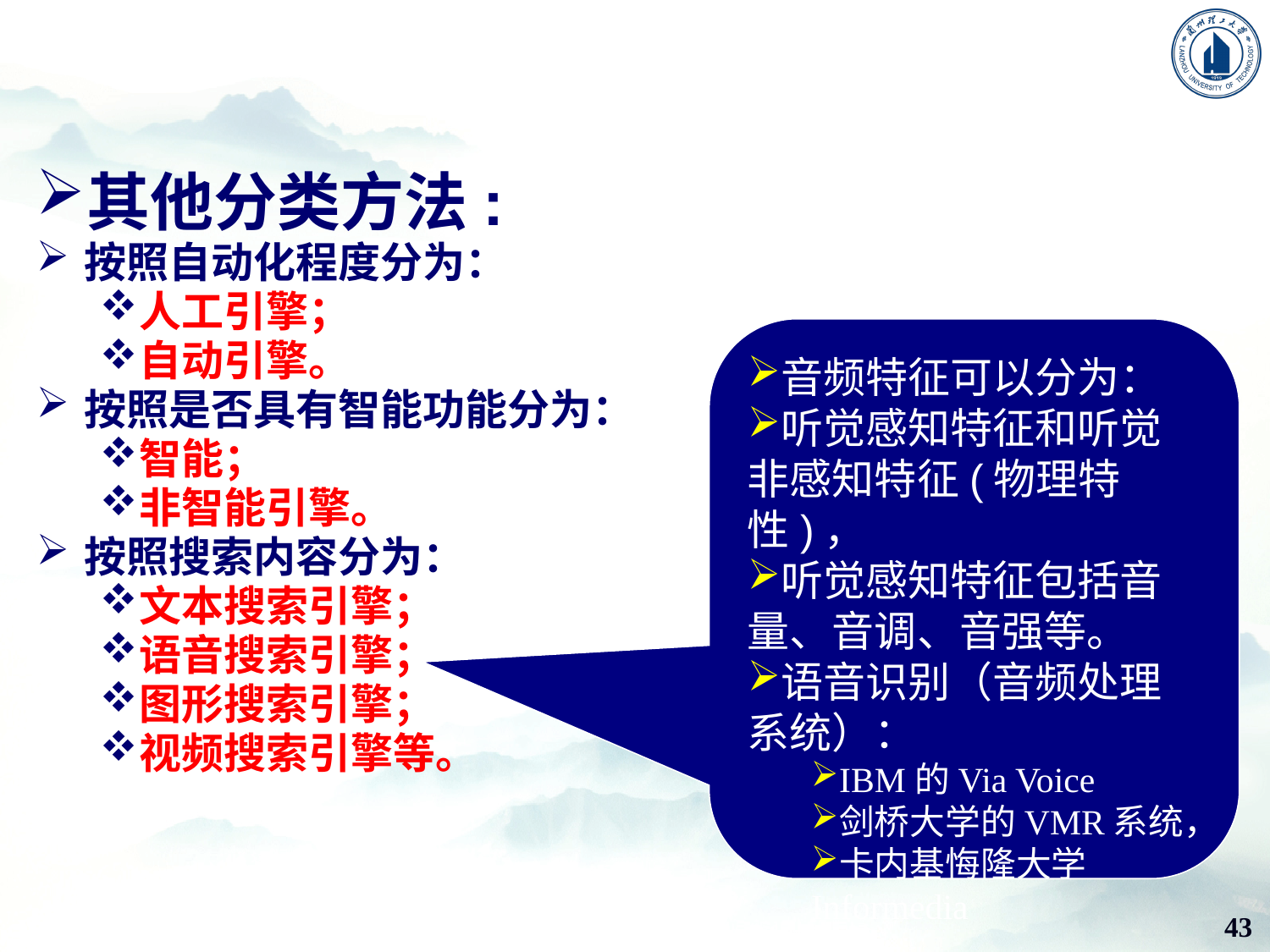

其他分类方法:
按照自动化程度分为：
人工引擎；
自动引擎。
按照是否具有智能功能分为：
智能；
非智能引擎。
按照搜索内容分为：
文本搜索引擎；
语音搜索引擎；
图形搜索引擎；
视频搜索引擎等。
音频特征可以分为：
听觉感知特征和听觉非感知特征(物理特性)，
听觉感知特征包括音量、音调、音强等。
语音识别（音频处理系统）：
IBM的Via Voice
剑桥大学的VMR系统，
卡内基悔隆大学Informedia
43